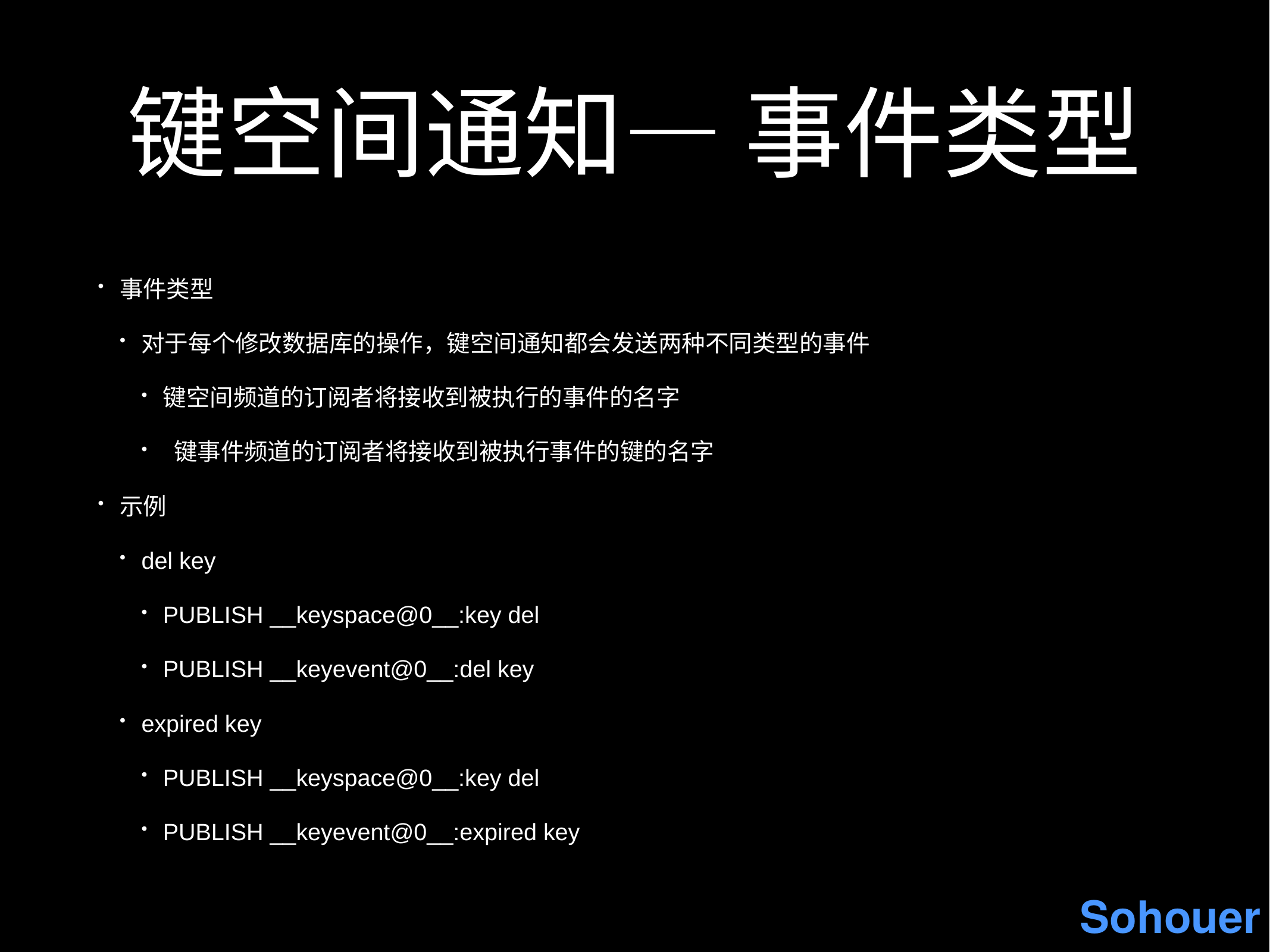

# 键空间通知— 事件类型
事件类型
对于每个修改数据库的操作，键空间通知都会发送两种不同类型的事件
键空间频道的订阅者将接收到被执行的事件的名字
 键事件频道的订阅者将接收到被执行事件的键的名字
示例
del key
PUBLISH __keyspace@0__:key del
PUBLISH __keyevent@0__:del key
expired key
PUBLISH __keyspace@0__:key del
PUBLISH __keyevent@0__:expired key